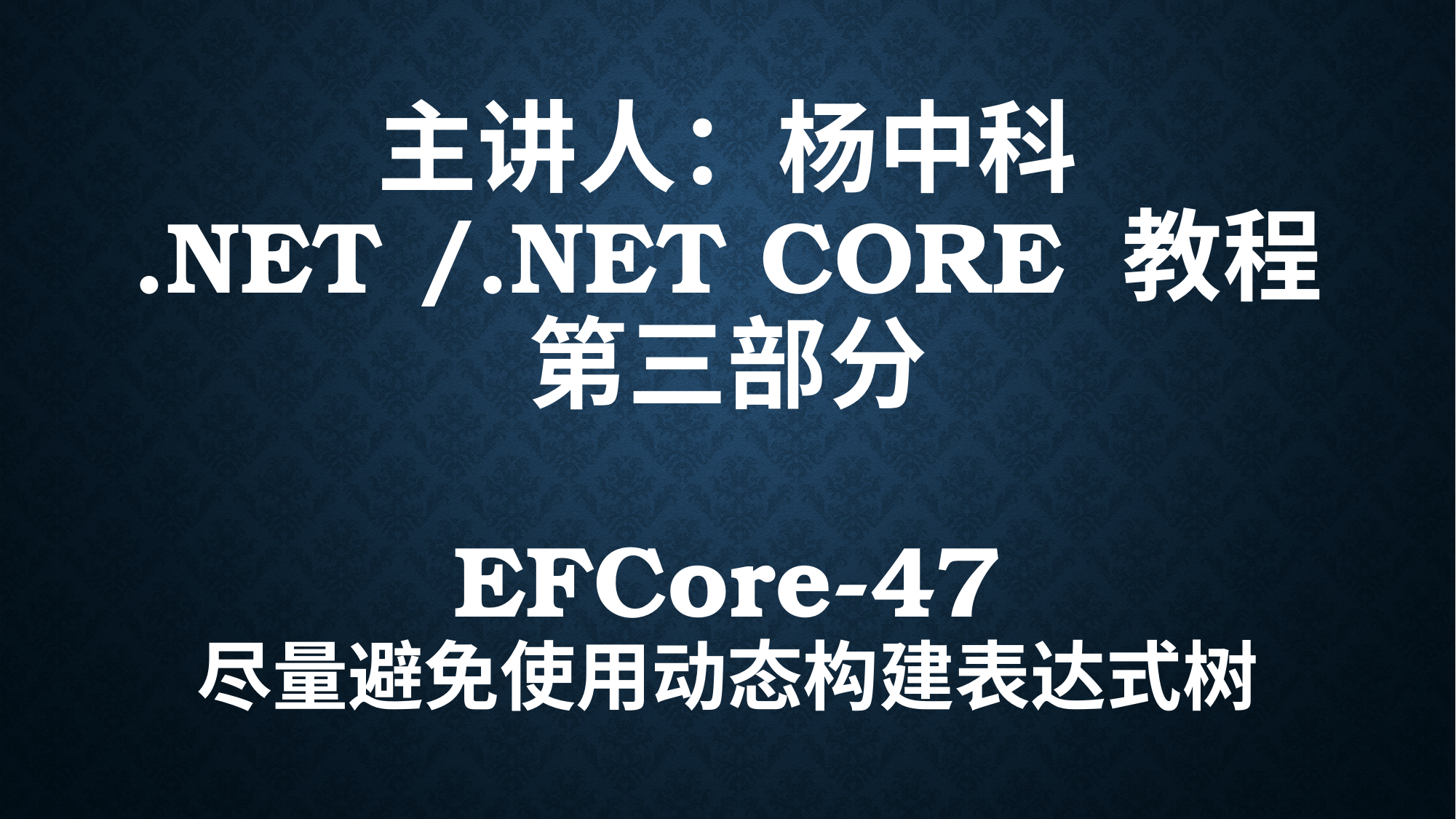

# 主讲人：杨中科 .NET /.NET Core 教程 第三部分 EFCore-47 尽量避免使用动态构建表达式树